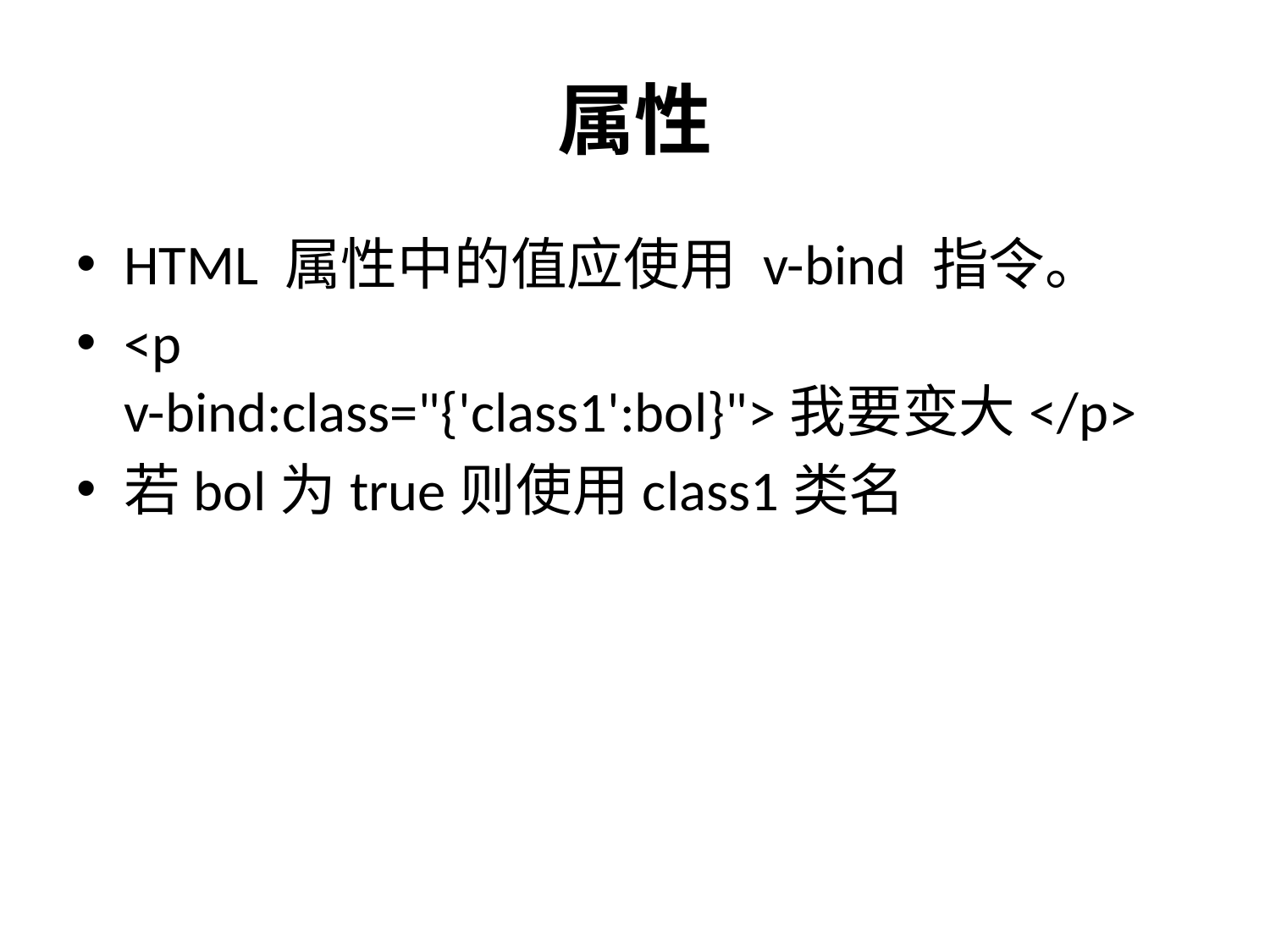

# 属性
HTML 属性中的值应使用 v-bind 指令。
<p v-bind:class="{'class1':bol}">我要变大</p>
若bol为true则使用class1类名